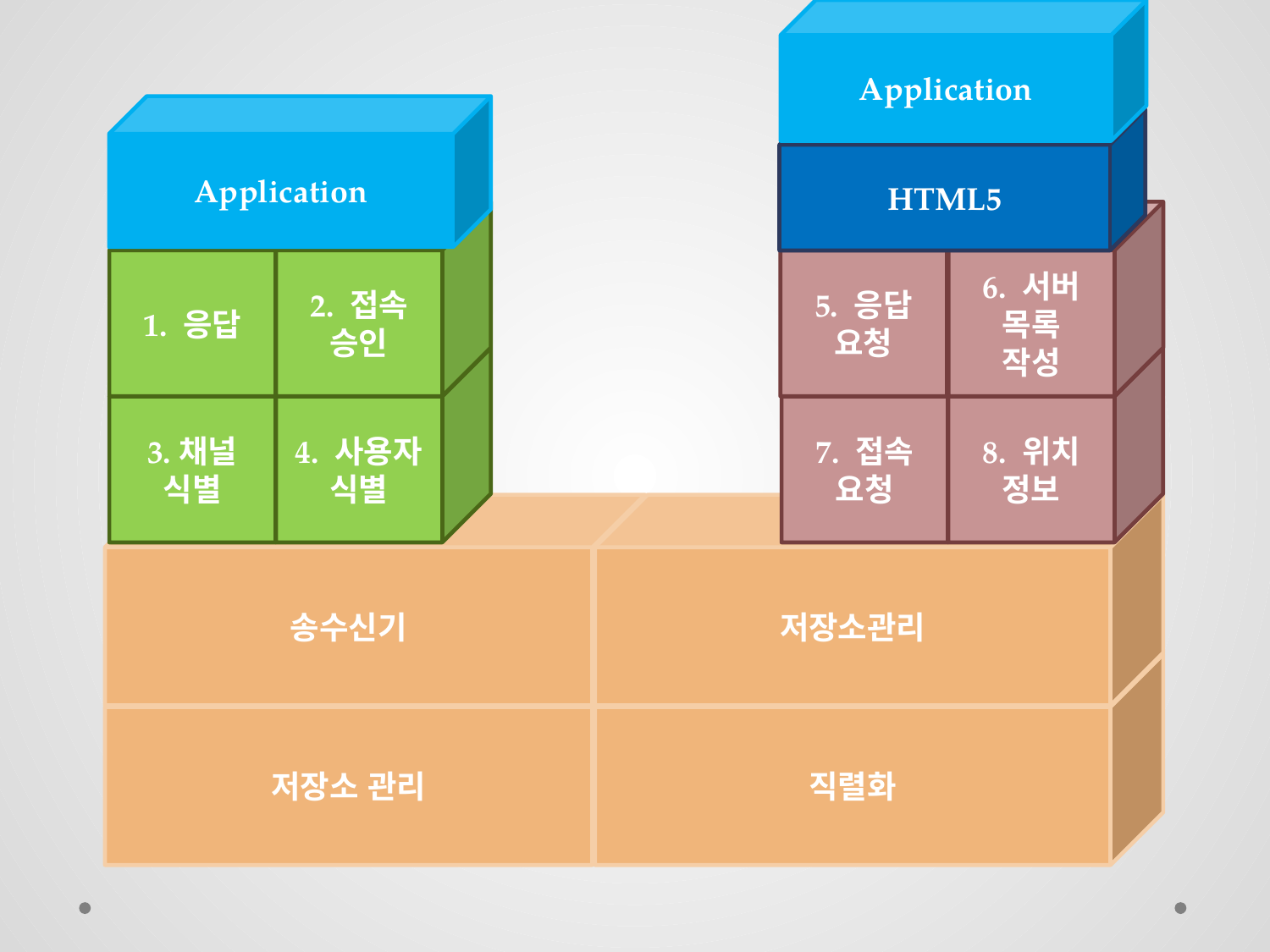

Application
Application
HTML5
6. 서버
목록
작성
5. 응답
요청
2. 접속
승인
1. 응답
8. 위치
정보
7. 접속
요청
4. 사용자
식별
3.채널
식별
송수신기
저장소관리
저장소 관리
직렬화